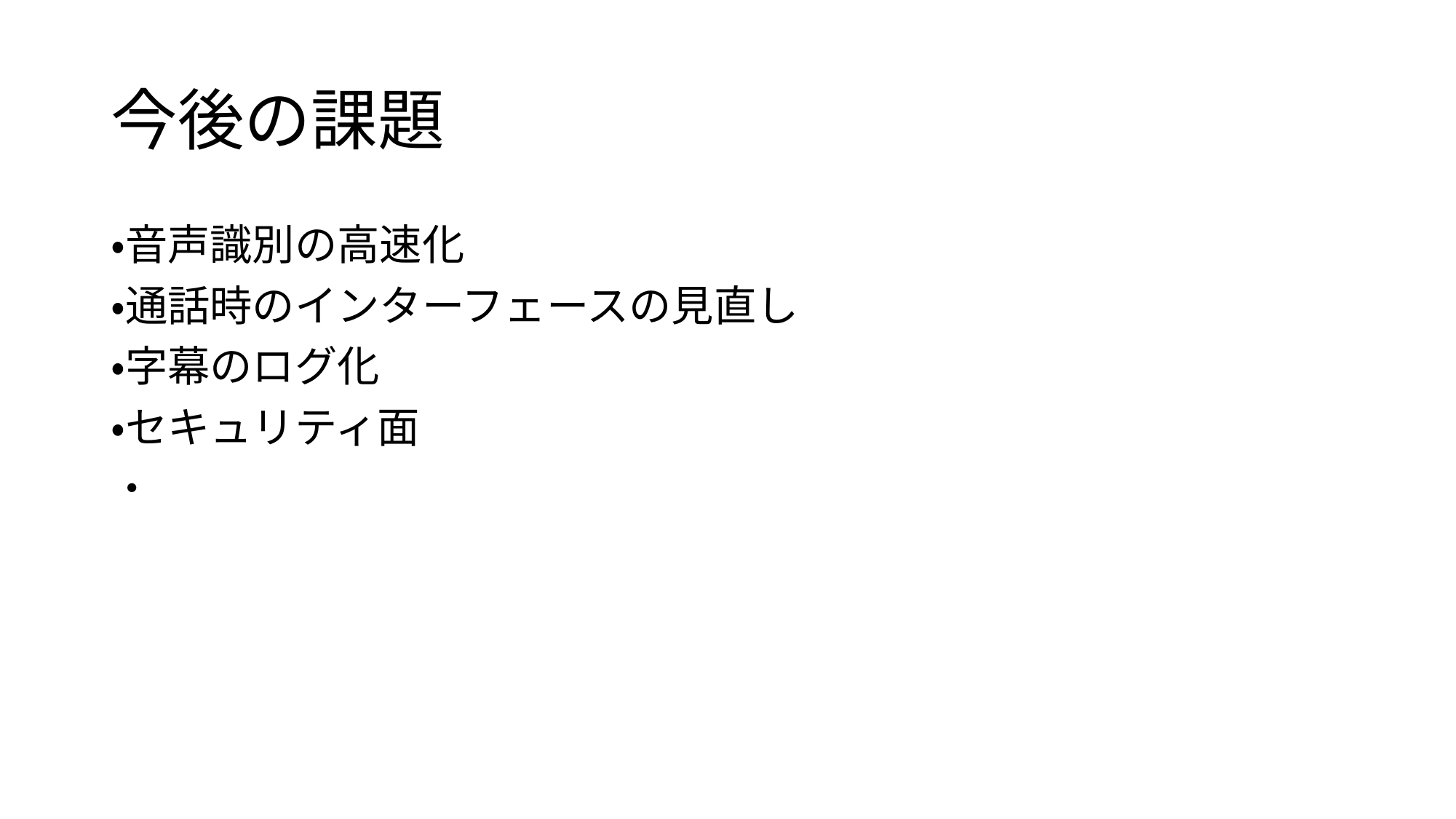

# 今後の課題
・音声識別の高速化
・通話時のインターフェースの見直し
・字幕のログ化
・セキュリティ面
・